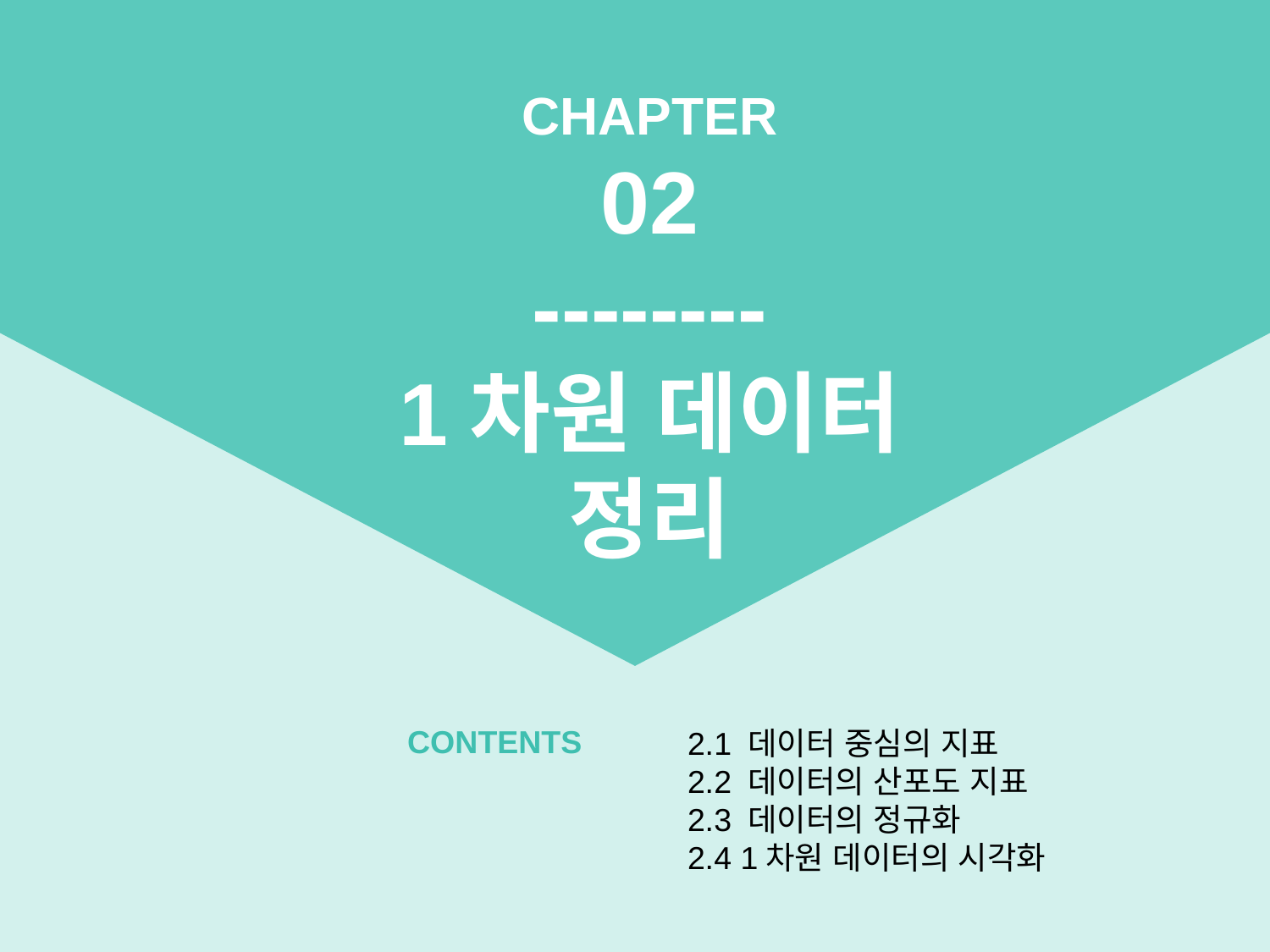

ㅊ
CHAPTER
02
--------
1차원 데이터 정리
CONTENTS
2.1 데이터 중심의 지표
2.2 데이터의 산포도 지표
2.3 데이터의 정규화
2.4 1차원 데이터의 시각화